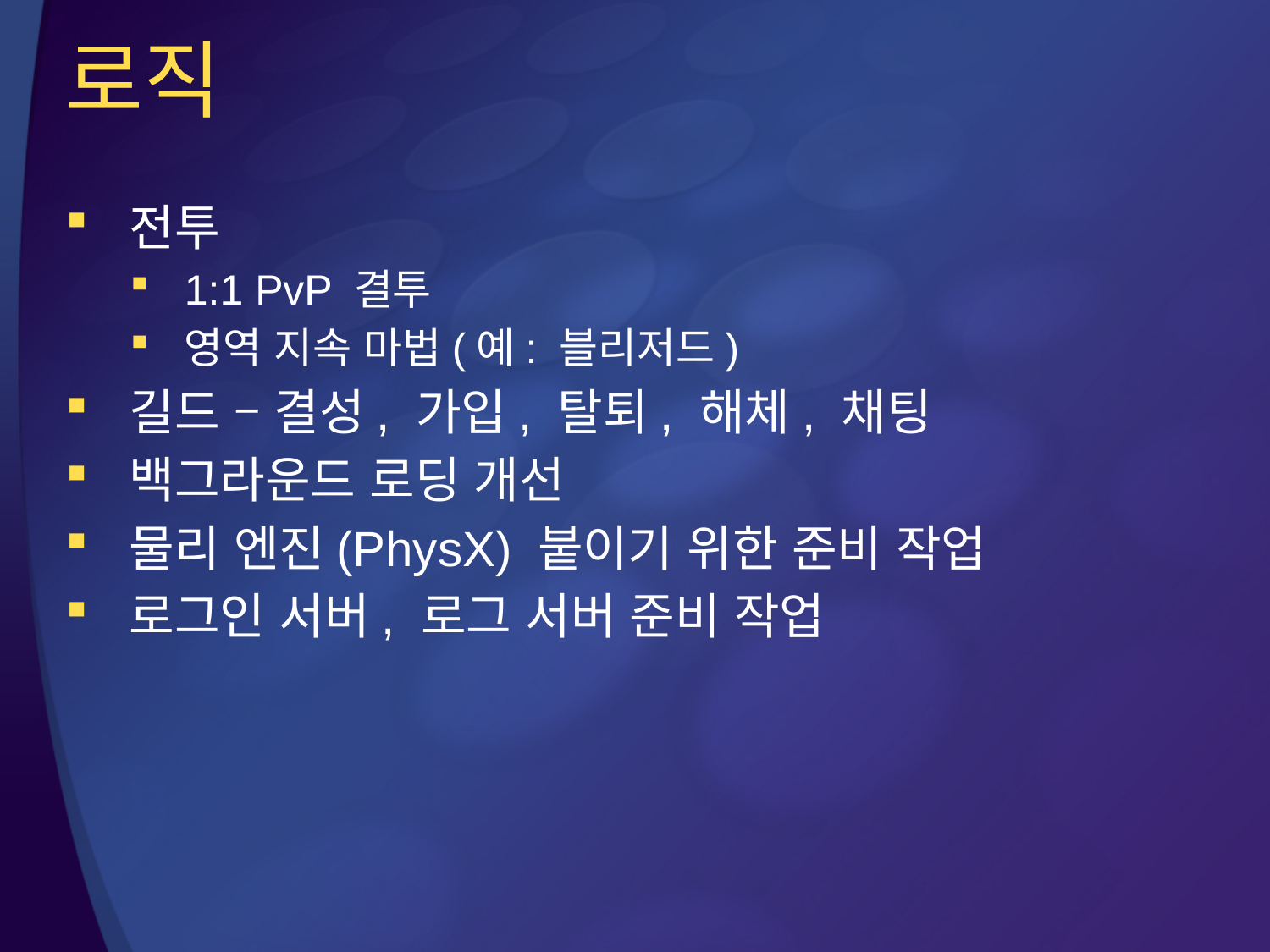

# 로직
전투
1:1 PvP 결투
영역 지속 마법(예: 블리저드)
길드 – 결성, 가입, 탈퇴, 해체, 채팅
백그라운드 로딩 개선
물리 엔진(PhysX) 붙이기 위한 준비 작업
로그인 서버, 로그 서버 준비 작업